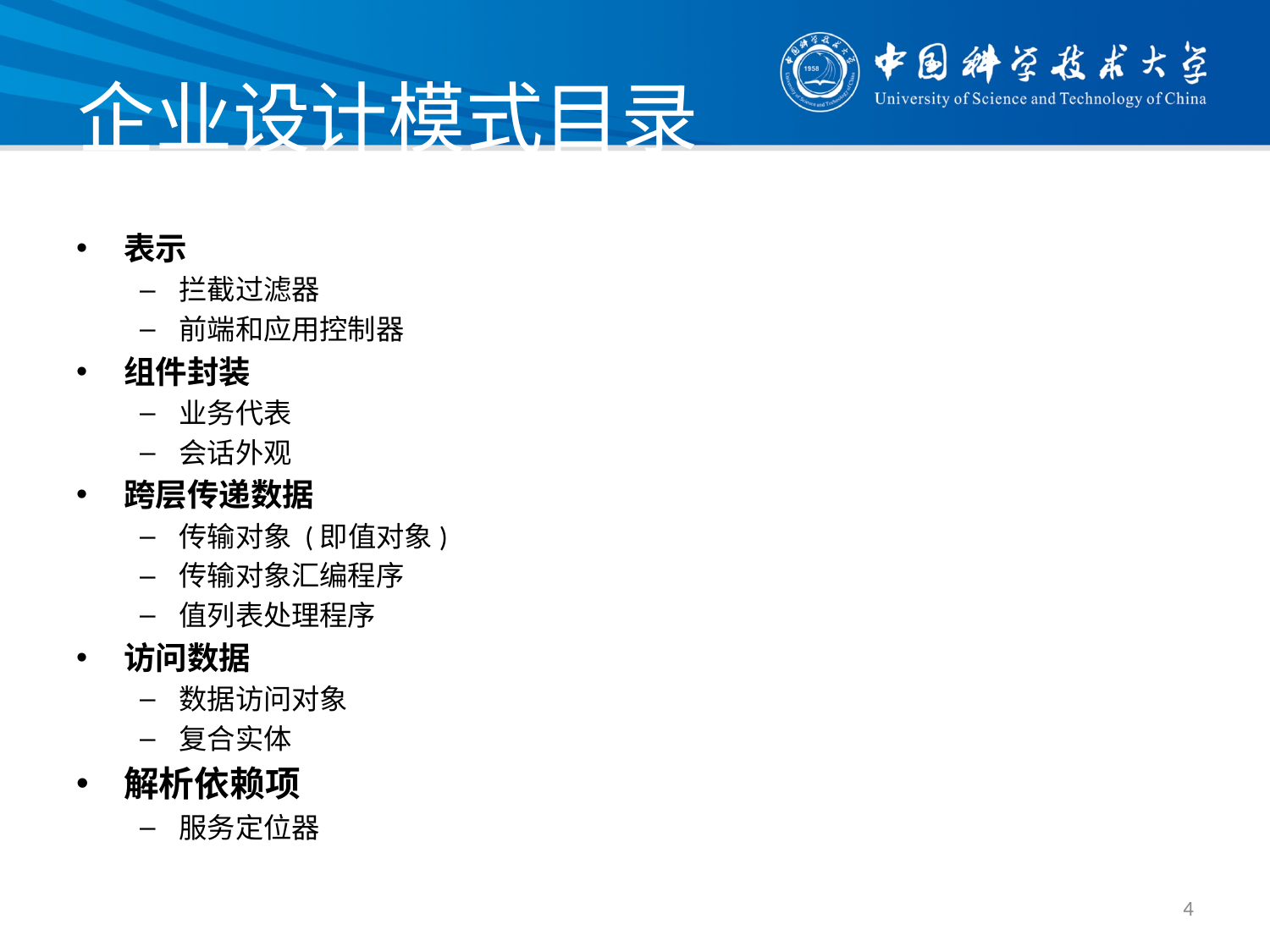

# 企业设计模式目录
表示
拦截过滤器
前端和应用控制器
组件封装
业务代表
会话外观
跨层传递数据
传输对象 (即值对象)
传输对象汇编程序
值列表处理程序
访问数据
数据访问对象
复合实体
解析依赖项
服务定位器
4